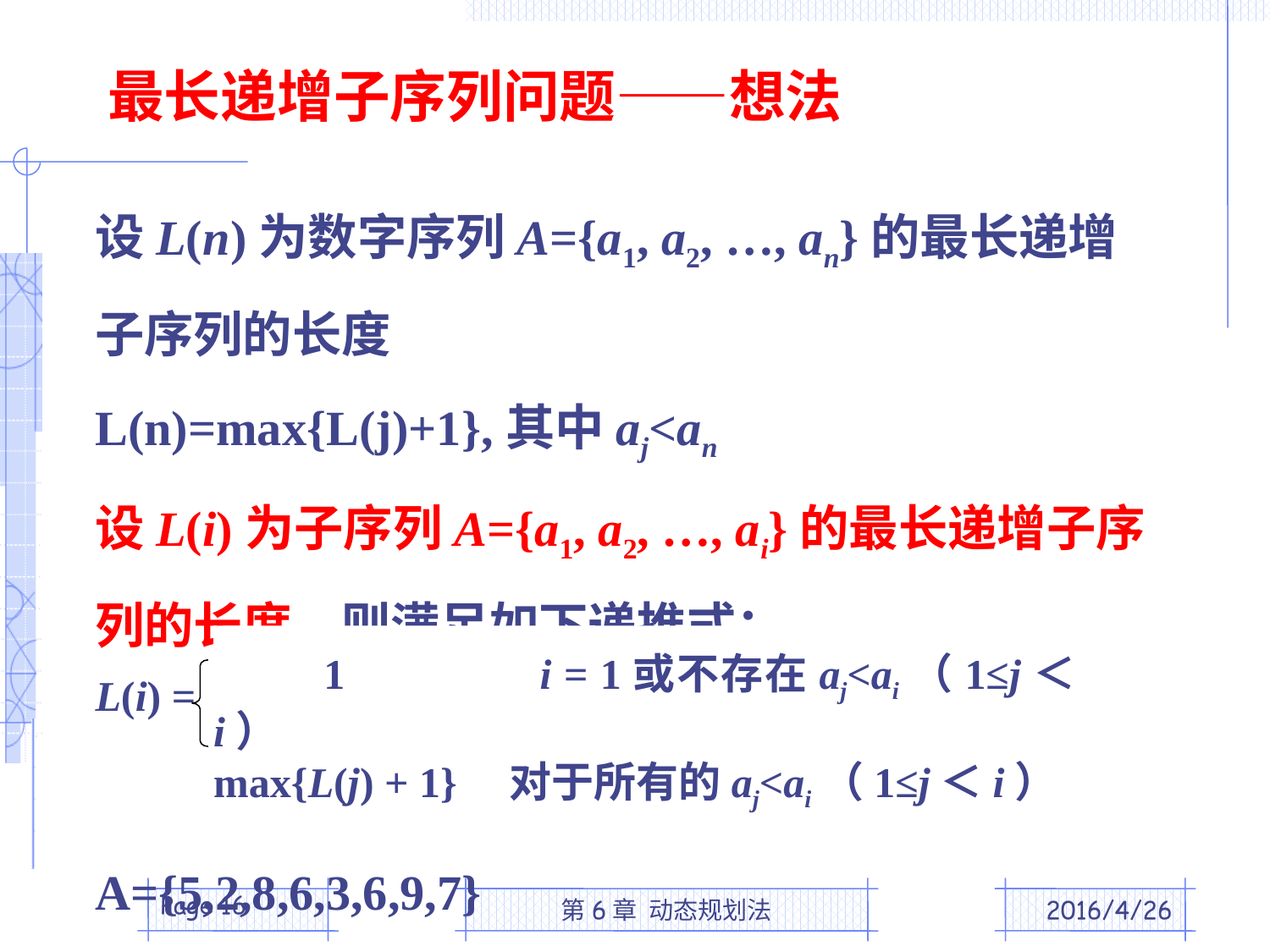

最长递增子序列问题——想法
设L(n)为数字序列A={a1, a2, …, an}的最长递增子序列的长度
L(n)=max{L(j)+1},其中aj<an
设L(i)为子序列A={a1, a2, …, ai}的最长递增子序列的长度，则满足如下递推式：

A={5,2,8,6,3,6,9,7}

         1                i = 1或不存在aj<ai（1≤j＜i）
max{L(j) + 1}    对于所有的aj<ai（1≤j＜i）

L(i) =
Page 16
第6章  动态规划法
2016/4/26